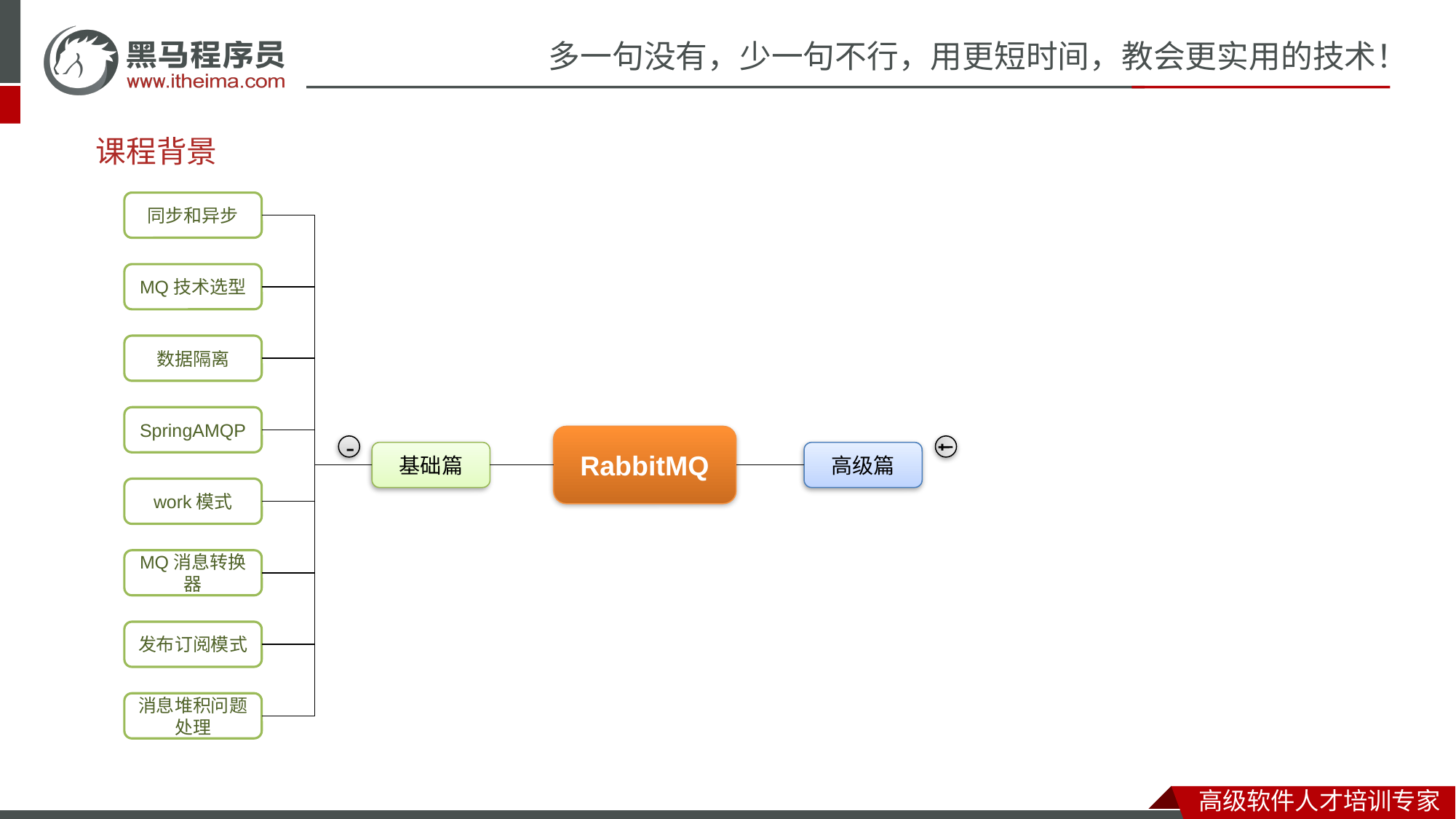

# 课程背景
同步和异步
MQ技术选型
数据隔离
SpringAMQP
RabbitMQ
-
-
基础篇
高级篇
发送者重连
发送者确认
MQ持久化
LazyQueue
消费者确认
失败重试
业务幂等
延迟消息
work模式
MQ消息转换器
发布订阅模式
消息堆积问题处理